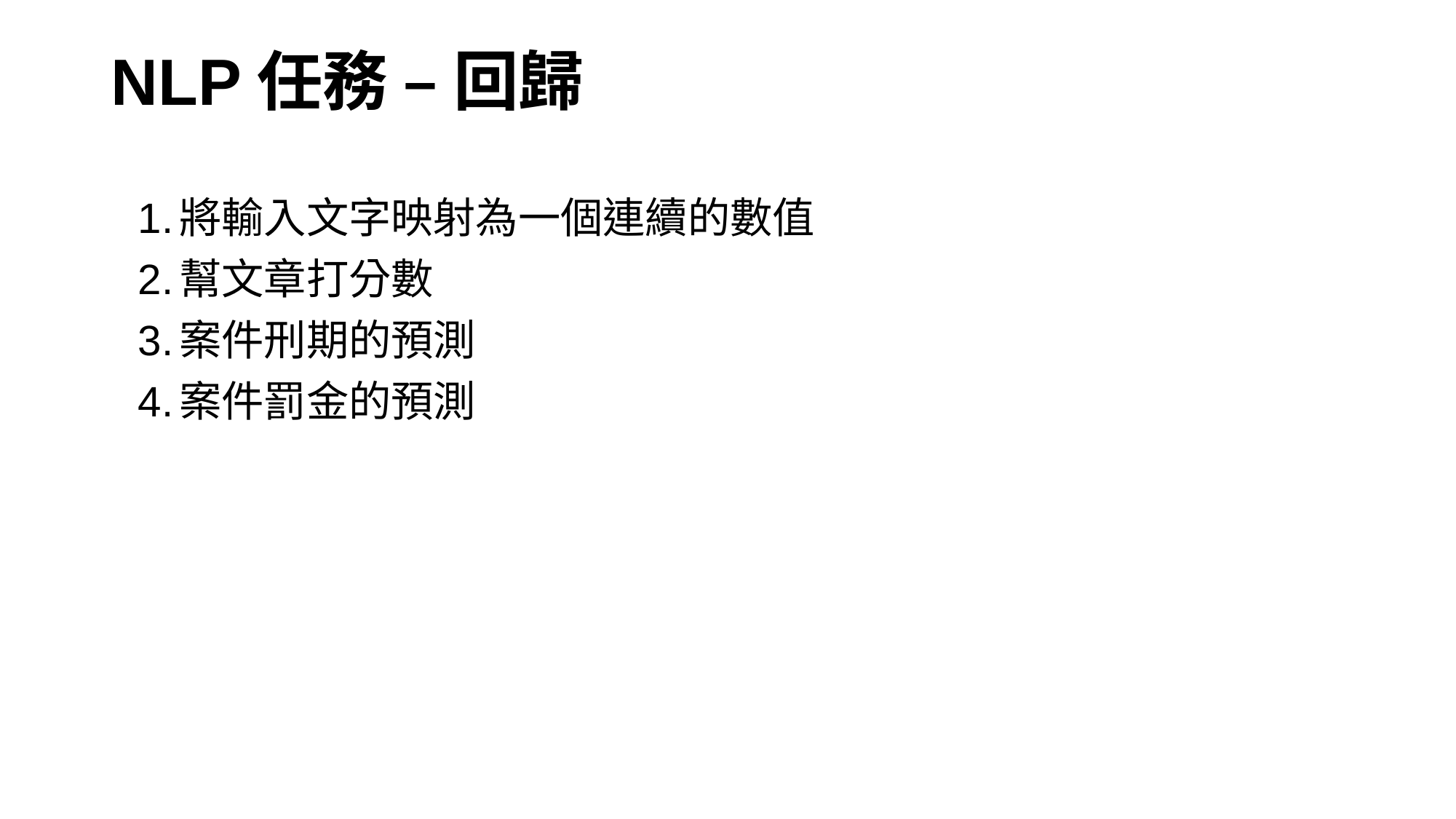

# NLP任務 – 回歸
將輸入文字映射為一個連續的數值
幫文章打分數
案件刑期的預測
案件罰金的預測